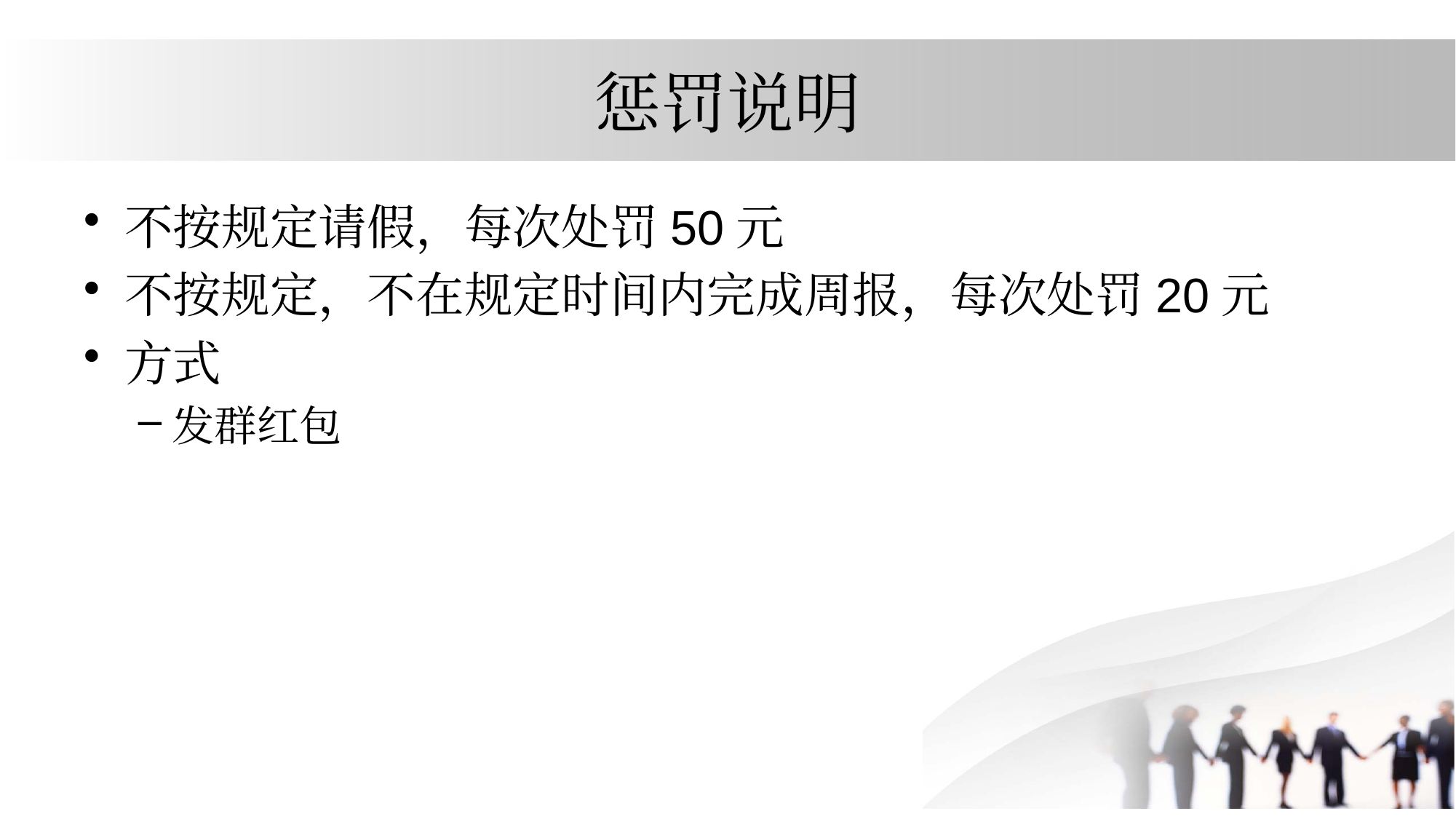

# 惩罚说明
不按规定请假，每次处罚50元
不按规定，不在规定时间内完成周报，每次处罚20元
方式
发群红包